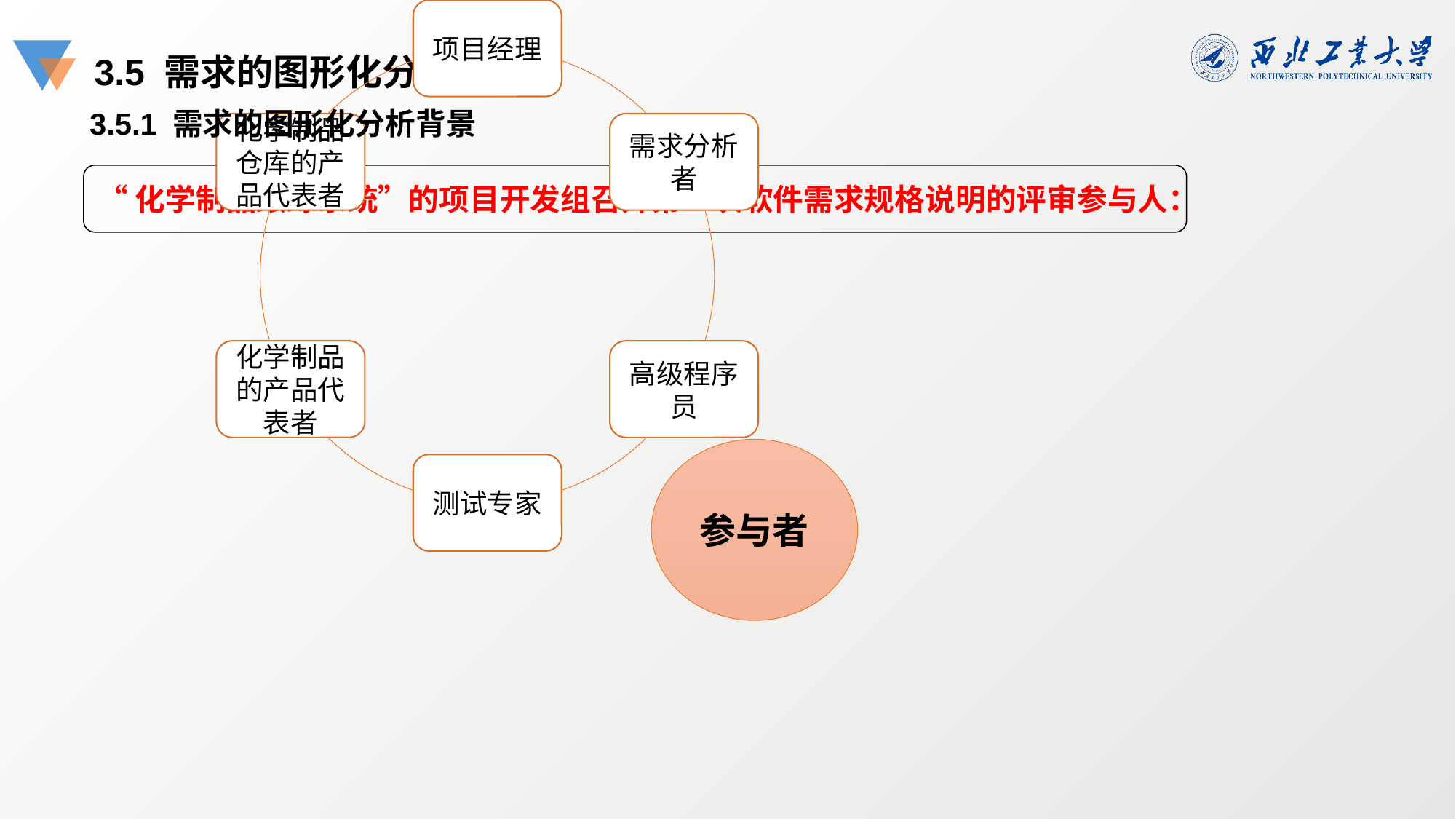

3.5 需求的图形化分析
3.5.1 需求的图形化分析背景
“化学制品跟踪系统”的项目开发组召开第一次软件需求规格说明的评审参与人：
项目经理
需求分析者
高级程序员
测试专家
化学制品的产品代表者
化学制品仓库的产品代表者
参与者

3